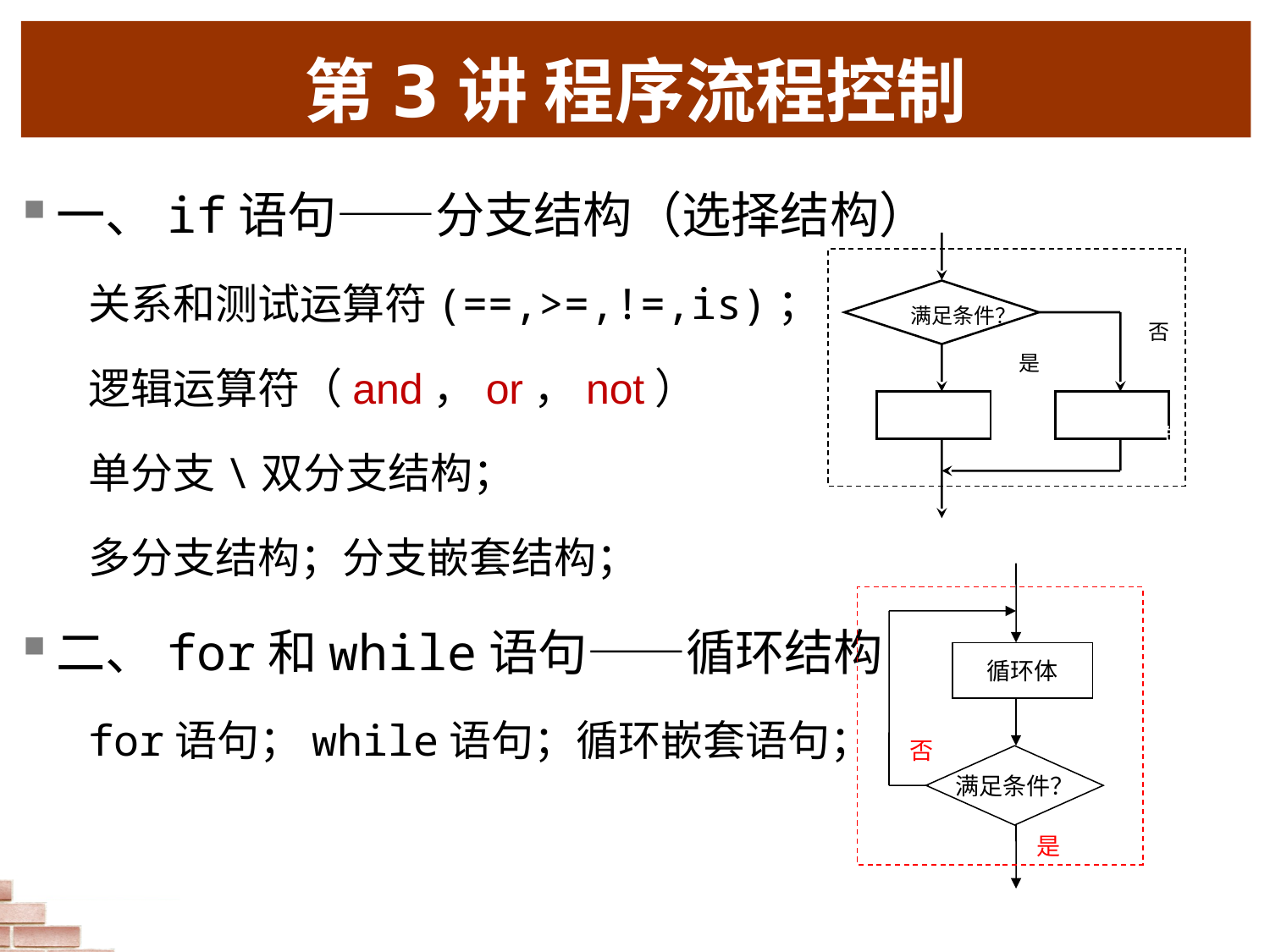

第3讲 程序流程控制
一、if语句——分支结构（选择结构）
关系和测试运算符(==,>=,!=,is)；
逻辑运算符（and，or，not）
单分支\双分支结构；
多分支结构；分支嵌套结构；
二、for和while语句——循环结构
for语句；while语句；循环嵌套语句；

满足条件？
否

是

语句
语句

循环体
否
满足条件？

是